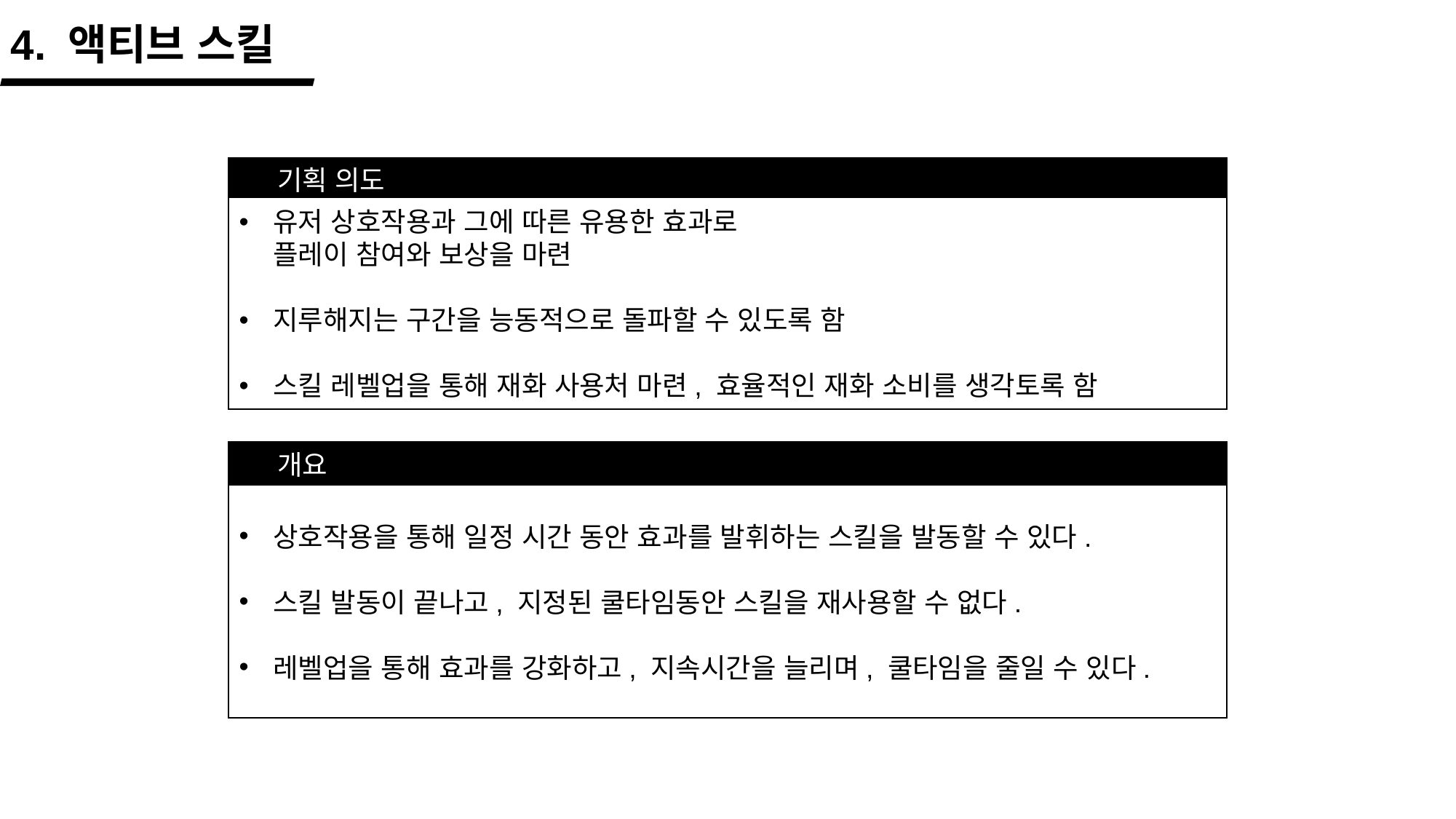

4. 액티브 스킬

기획 의도

유저 상호작용과 그에 따른 유용한 효과로
플레이 참여와 보상을 마련

지루해지는 구간을 능동적으로 돌파할 수 있도록 함

스킬 레벨업을 통해 재화 사용처 마련, 효율적인 재화 소비를 생각토록 함
개요

상호작용을 통해 일정 시간 동안 효과를 발휘하는 스킬을 발동할 수 있다.

스킬 발동이 끝나고, 지정된 쿨타임동안 스킬을 재사용할 수 없다.

레벨업을 통해 효과를 강화하고, 지속시간을 늘리며, 쿨타임을 줄일 수 있다.